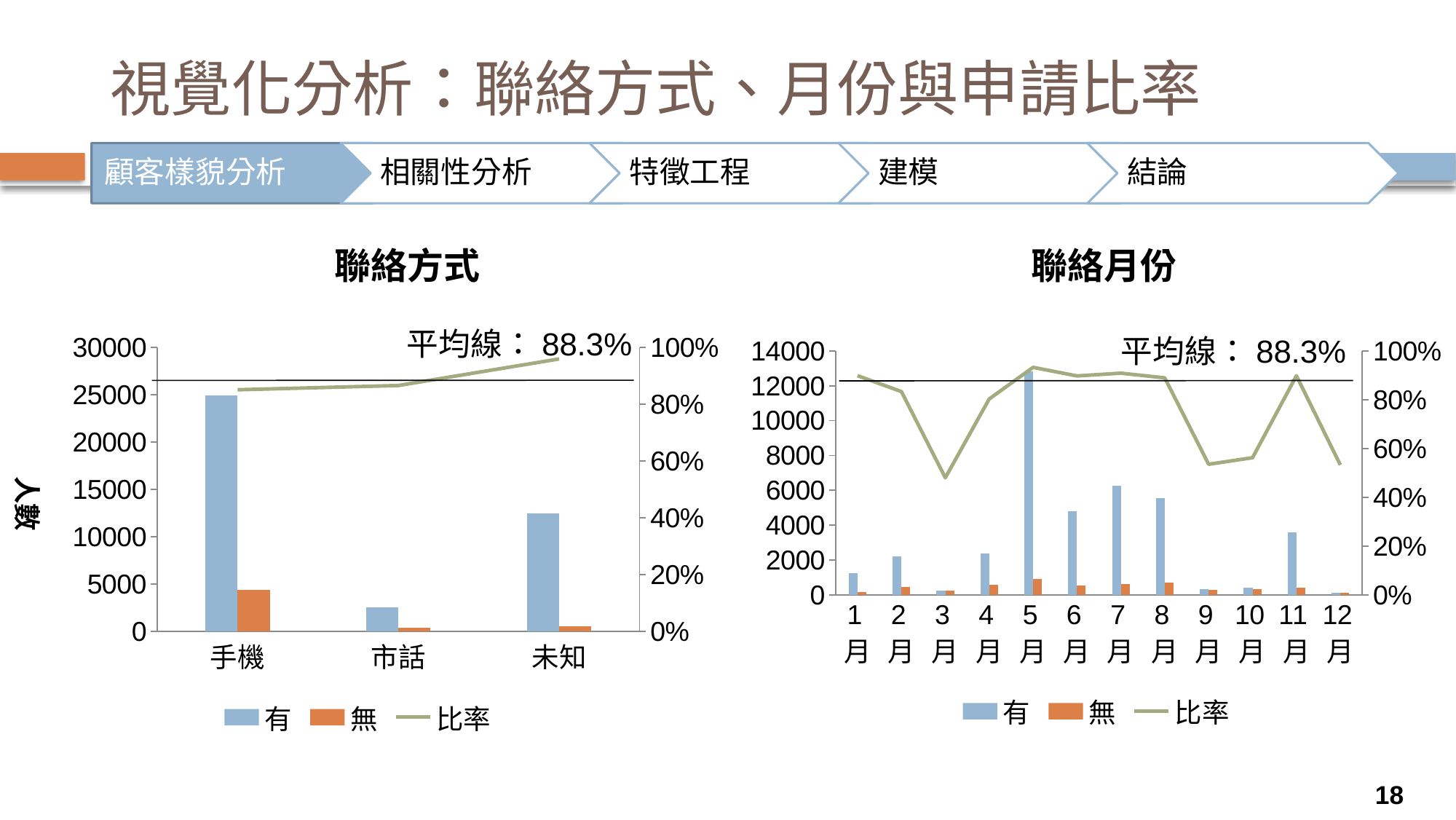

# 視覺化分析：聯絡方式、月份與申請比率
顧客樣貌分析
相關性分析
特徵工程
建模
結論
聯絡方式
聯絡月份
平均線：88.3%

### Chart

| Category | 有 | 無 | 比率 |
|---|---|---|---|
| 手機 | 24916.0 | 4369.0 | 0.8508109953901315 |
| 市話 | 2516.0 | 390.0 | 0.8657949070887818 |
| 未知 | 12490.0 | 530.0 | 0.9592933947772657 |
平均線：88.3%

### Chart

| Category | 有 | 無 | 比率 |
|---|---|---|---|
| 1月 | 1261.0 | 142.0 | 0.8987883107626514 |
| 2月 | 2208.0 | 441.0 | 0.8335220838052095 |
| 3月 | 229.0 | 248.0 | 0.480083857442348 |
| 4月 | 2355.0 | 577.0 | 0.803206002728513 |
| 5月 | 12841.0 | 925.0 | 0.9328054627342729 |
| 6月 | 4795.0 | 546.0 | 0.8977719528178244 |
| 7月 | 6268.0 | 627.0 | 0.9090645395213923 |
| 8月 | 5559.0 | 688.0 | 0.8898671362253882 |
| 9月 | 310.0 | 269.0 | 0.5354058721934369 |
| 10月 | 415.0 | 323.0 | 0.5623306233062331 |
| 11月 | 3567.0 | 403.0 | 0.8984886649874055 |
| 12月 | 114.0 | 100.0 | 0.5327102803738317 |
18